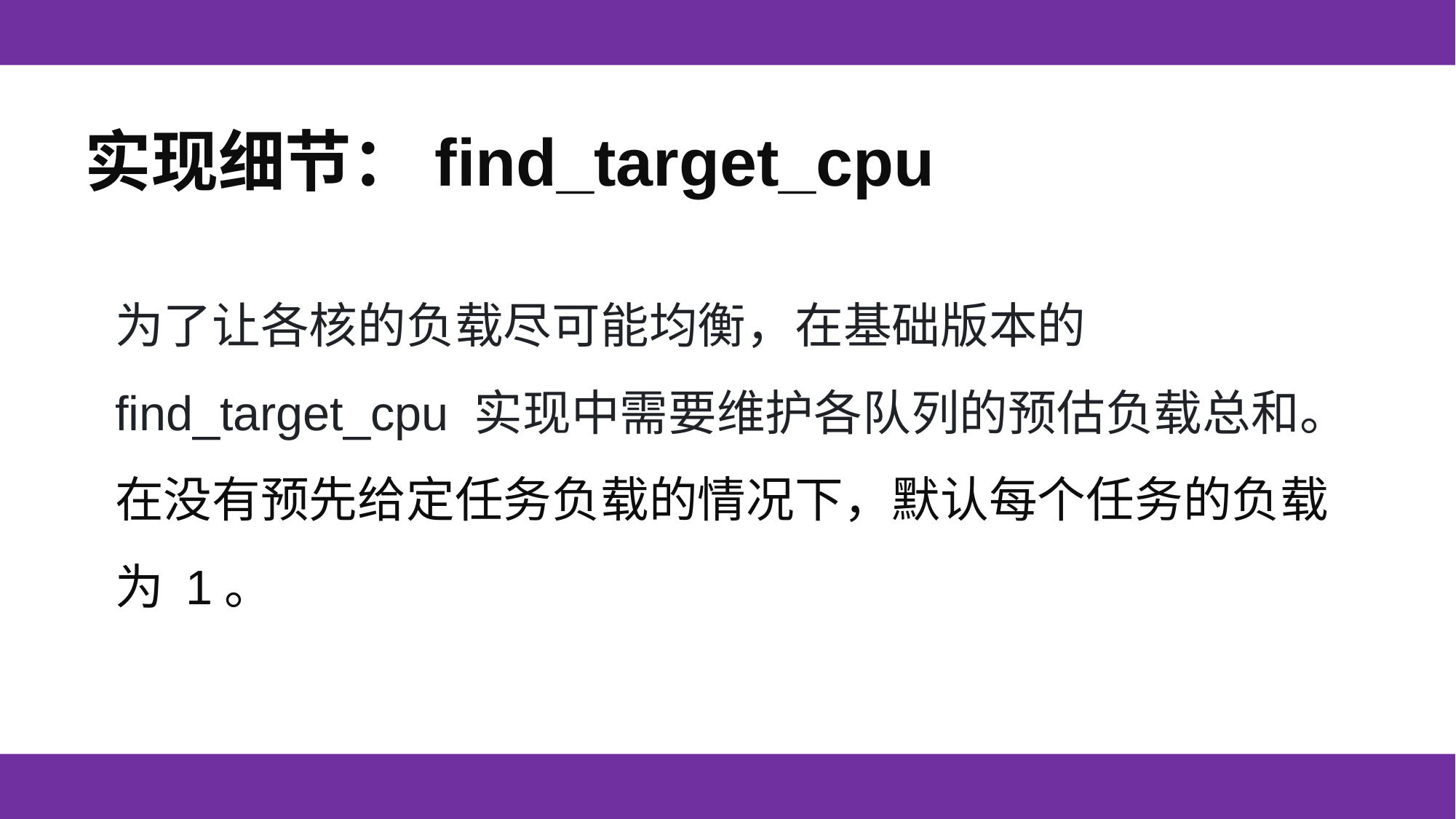

实现细节：find_target_cpu
为了让各核的负载尽可能均衡，在基础版本的 find_target_cpu 实现中需要维护各队列的预估负载总和。
在没有预先给定任务负载的情况下，默认每个任务的负载为 1。